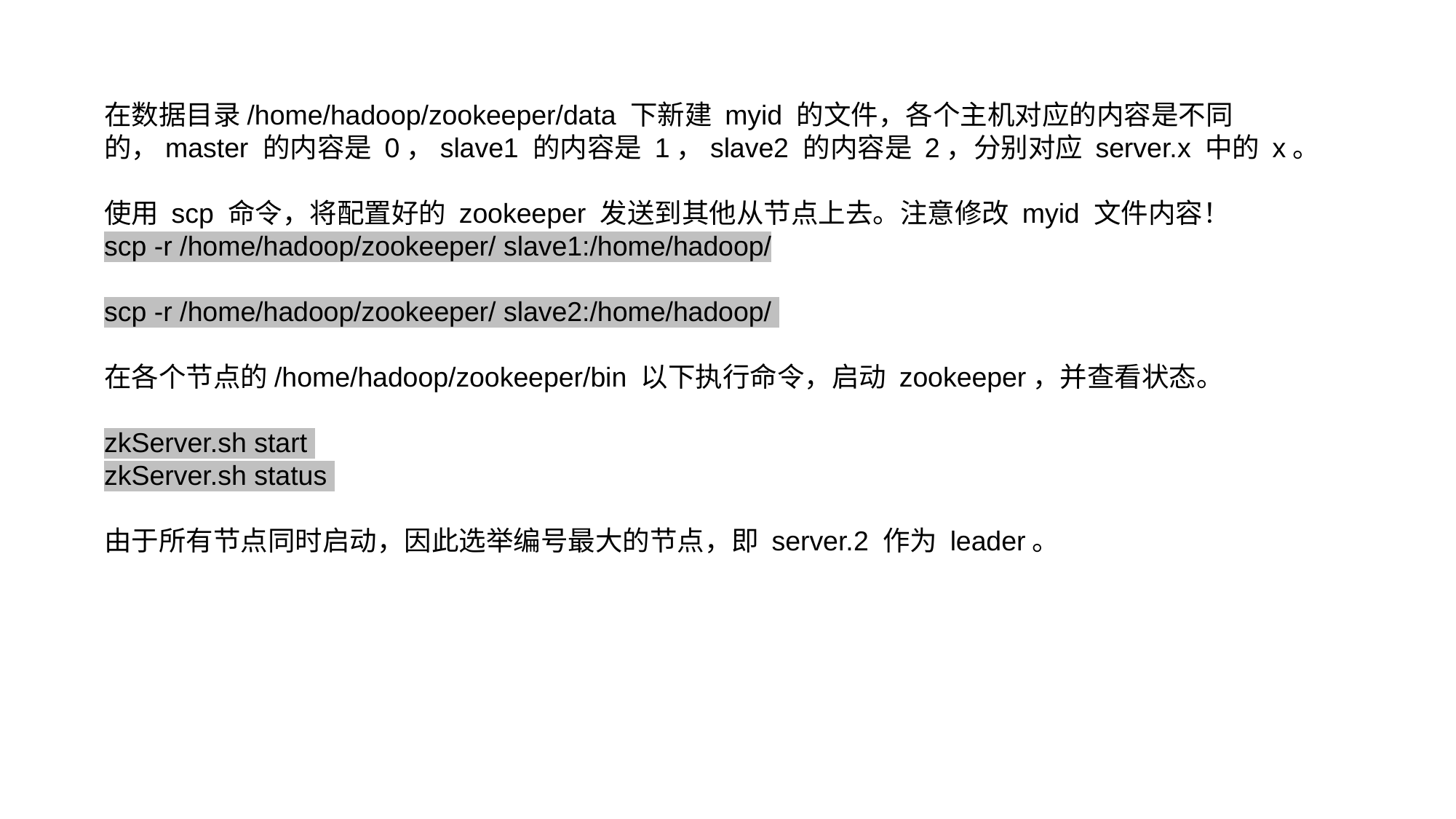

在数据⽬录/home/hadoop/zookeeper/data 下新建 myid 的⽂件，各个主机对应的内容是不同的，master 的内容是 0，slave1 的内容是 1，slave2 的内容是 2，分别对应 server.x 中的 x。

使⽤ scp 命令，将配置好的 zookeeper 发送到其他从节点上去。注意修改 myid ⽂件内容！
scp -r /home/hadoop/zookeeper/ slave1:/home/hadoop/

scp -r /home/hadoop/zookeeper/ slave2:/home/hadoop/

在各个节点的/home/hadoop/zookeeper/bin 以下执⾏命令，启动 zookeeper，并查看状态。

zkServer.sh start
zkServer.sh status

由于所有节点同时启动，因此选举编号最⼤的节点，即 server.2 作为 leader。